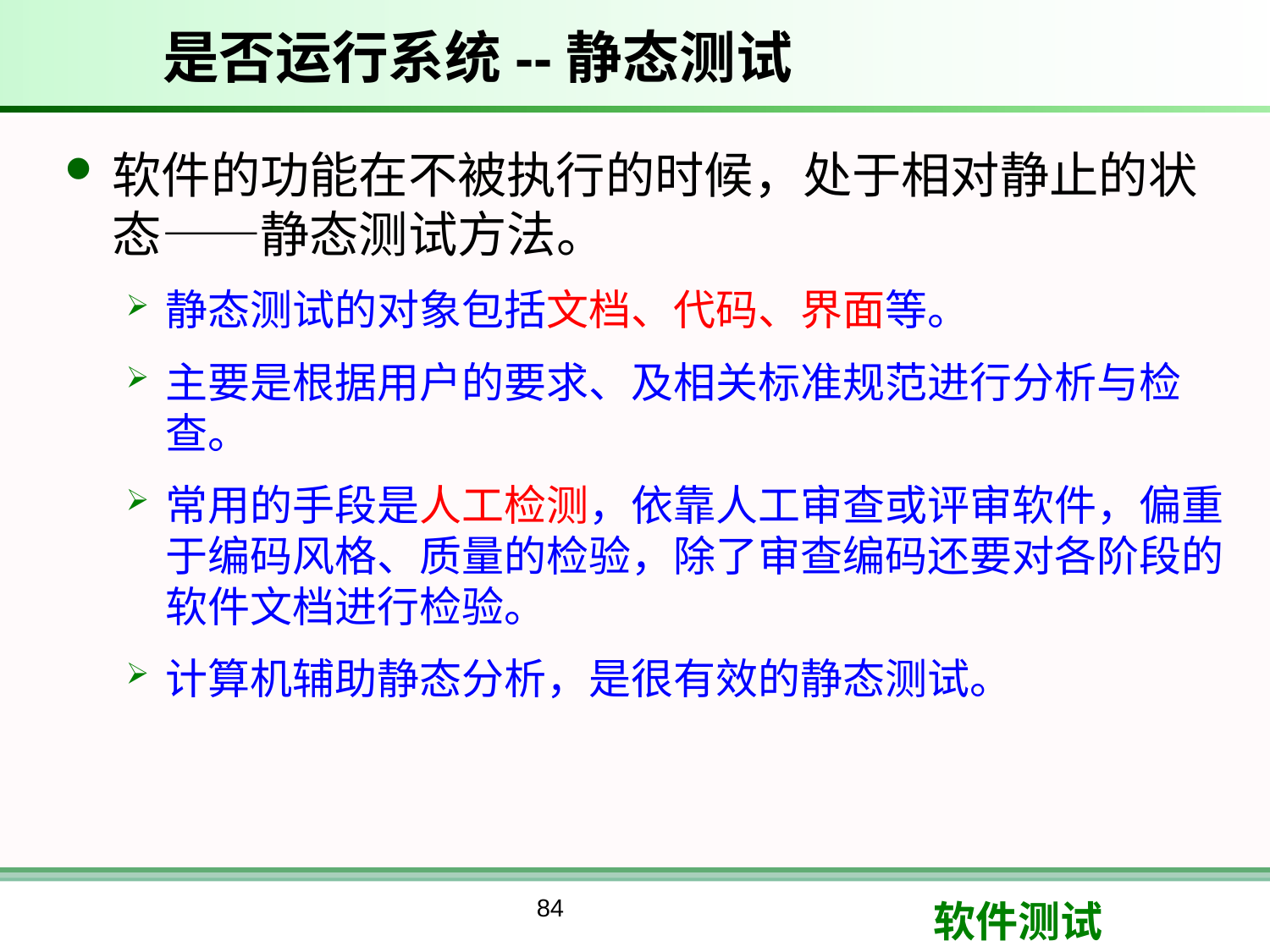

# 是否运行系统--静态测试
软件的功能在不被执行的时候，处于相对静止的状态——静态测试方法。
静态测试的对象包括文档、代码、界面等。
主要是根据用户的要求、及相关标准规范进行分析与检查。
常用的手段是人工检测，依靠人工审查或评审软件，偏重于编码风格、质量的检验，除了审查编码还要对各阶段的软件文档进行检验。
计算机辅助静态分析，是很有效的静态测试。

84